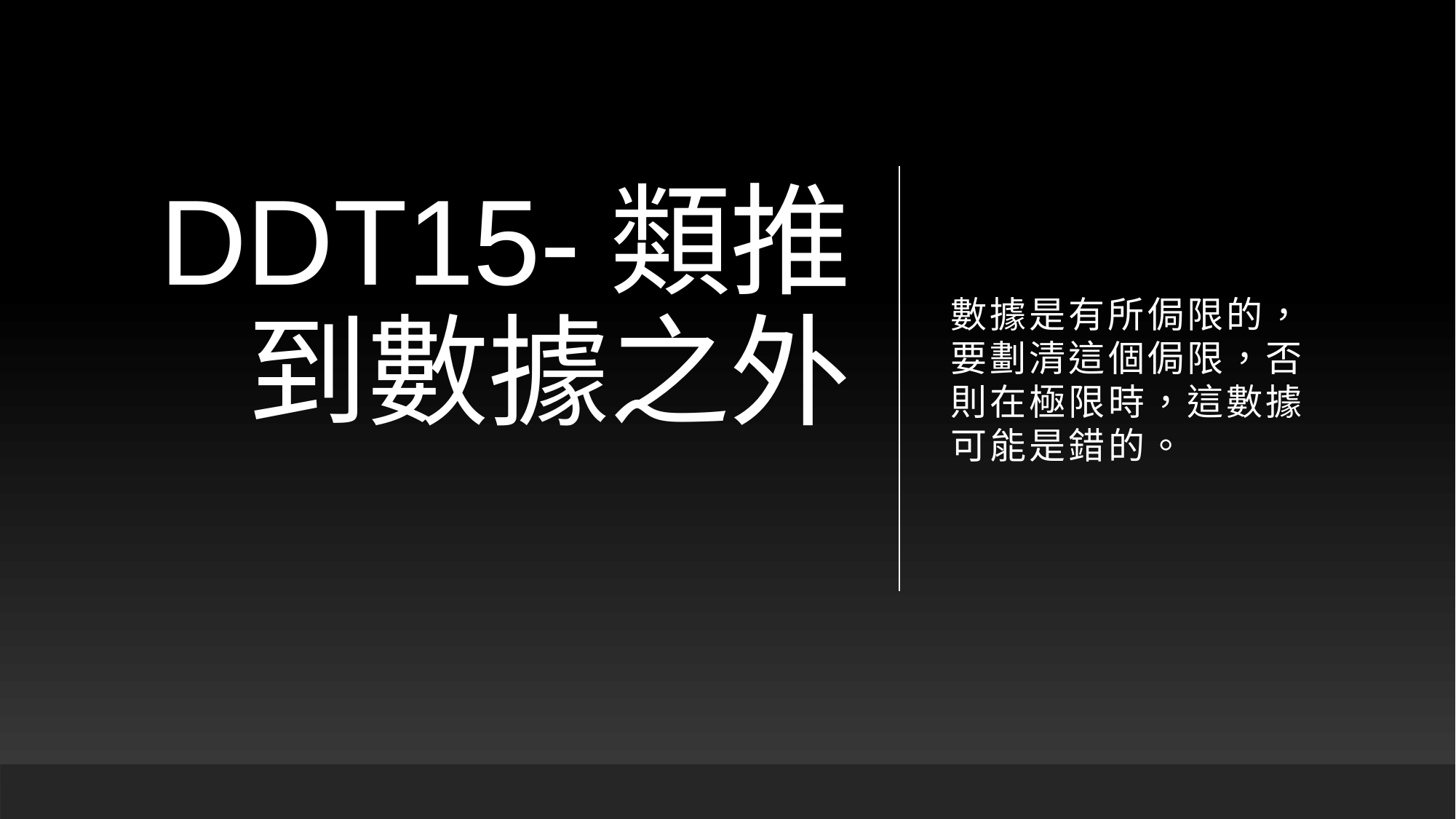

# DDT15-類推到數據之外

數據是有所侷限的，要劃清這個侷限，否則在極限時，這數據可能是錯的。